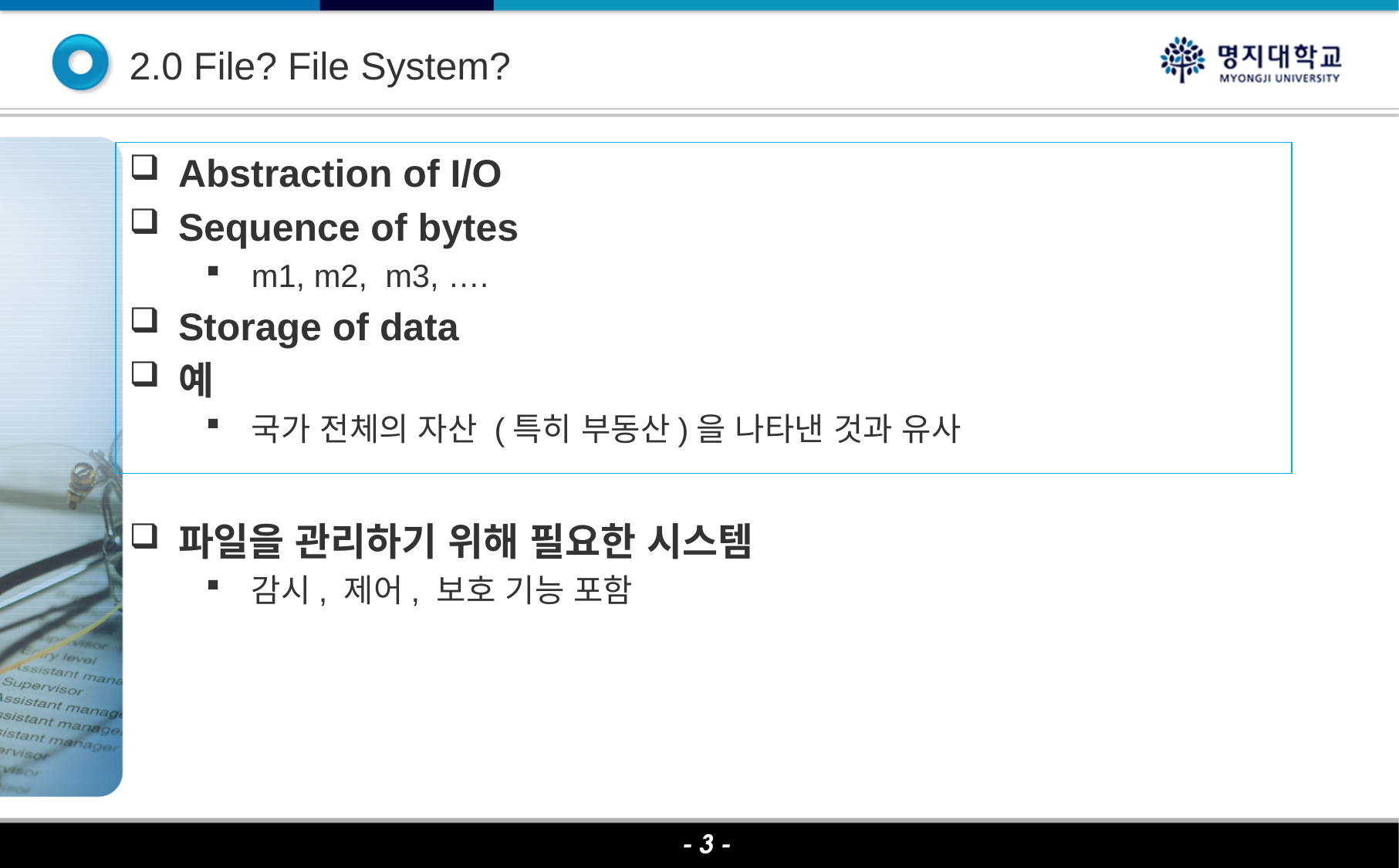

# 2.0 File? File System?
Abstraction of I/O
Sequence of bytes
m1, m2,  m3, ….
Storage of data
예
국가 전체의 자산 (특히 부동산)을 나타낸 것과 유사
파일을 관리하기 위해 필요한 시스템
감시, 제어, 보호 기능 포함
- 3 -